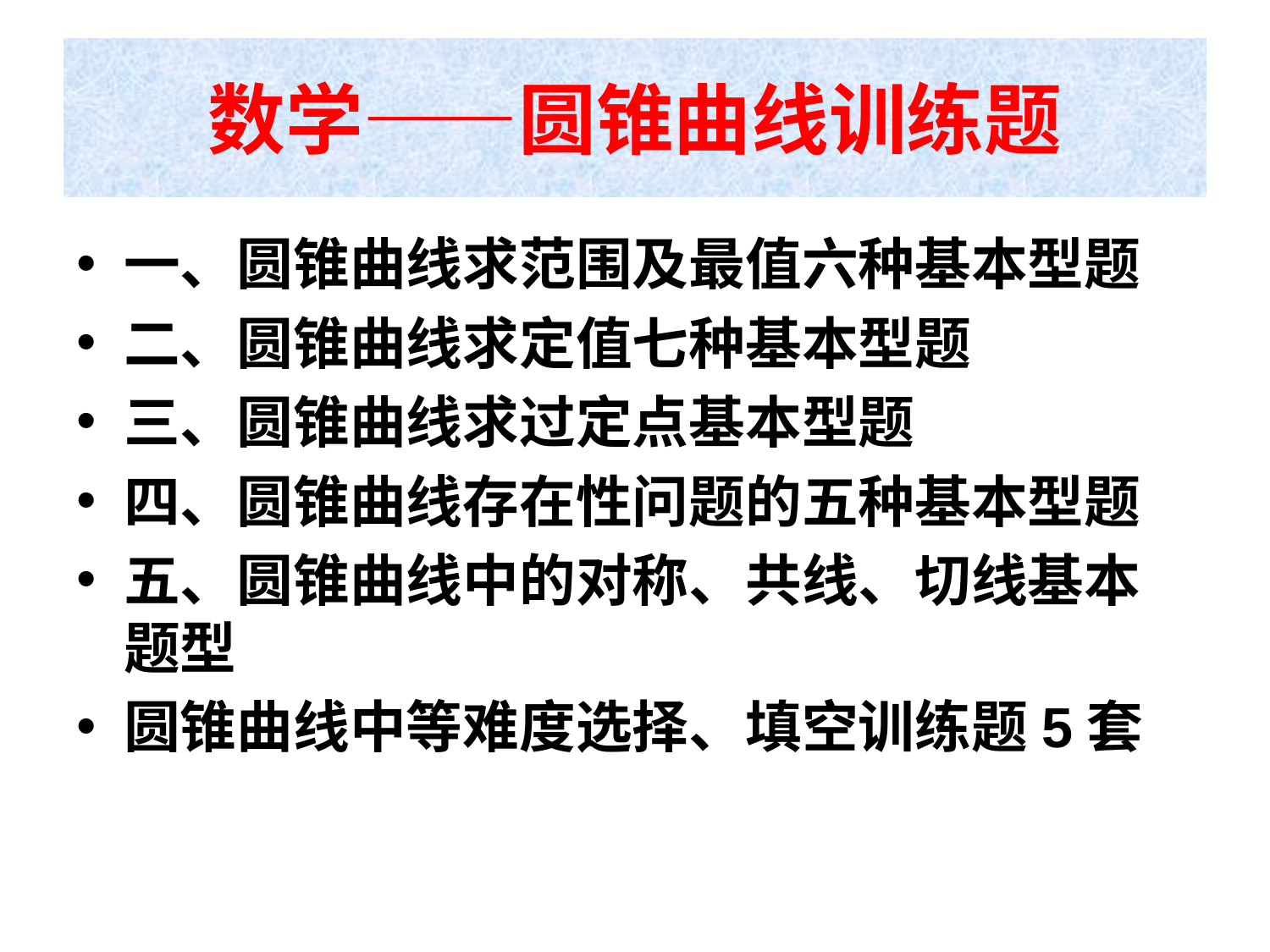

# 数学——圆锥曲线训练题
一、圆锥曲线求范围及最值六种基本型题
二、圆锥曲线求定值七种基本型题
三、圆锥曲线求过定点基本型题
四、圆锥曲线存在性问题的五种基本型题
五、圆锥曲线中的对称、共线、切线基本题型
圆锥曲线中等难度选择、填空训练题5套